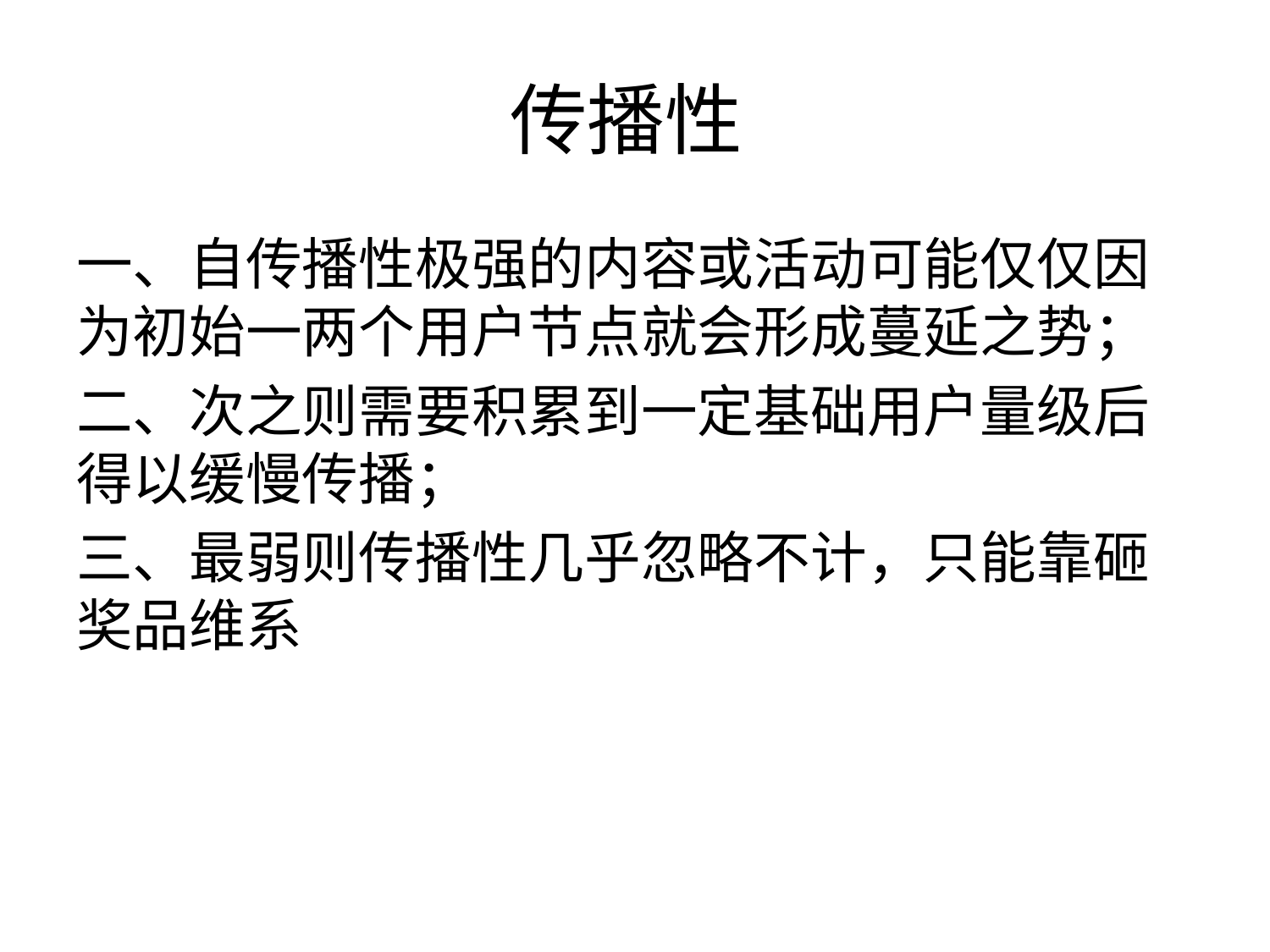

# 传播性
一、自传播性极强的内容或活动可能仅仅因为初始一两个用户节点就会形成蔓延之势；
二、次之则需要积累到一定基础用户量级后得以缓慢传播；
三、最弱则传播性几乎忽略不计，只能靠砸奖品维系